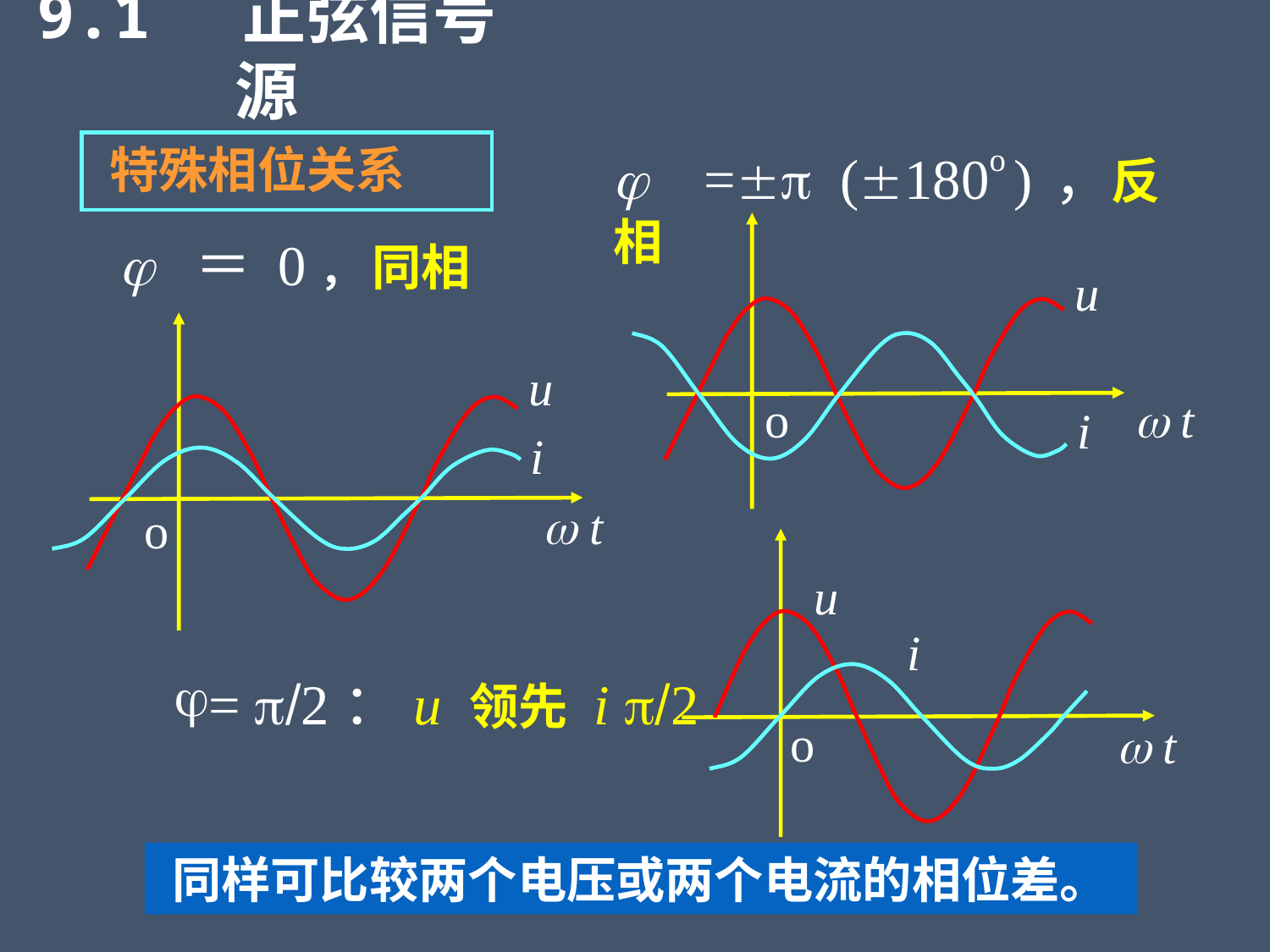

9.1  正弦信号源
ϕ  =±π  (±180o ) ，反相
特殊相位关系

u

o
ω t

 i
ϕ ＝ 0， 同相

u

 i

ω t
o

u

 i

o
ω t

= π/2：u 领先 i π/2
同样可比较两个电压或两个电流的相位差。